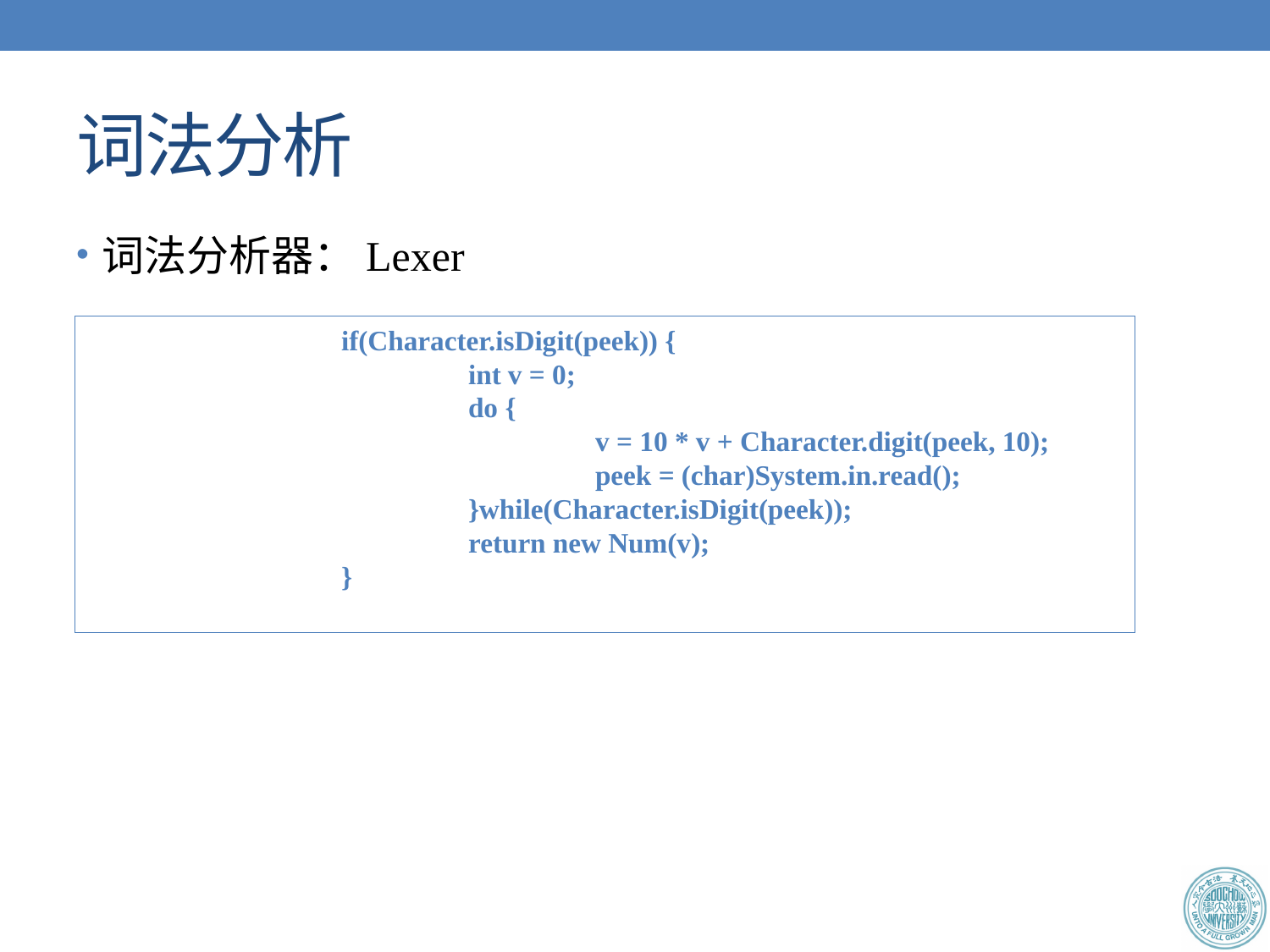

# 词法分析
词法分析器：Lexer

		if(Character.isDigit(peek)) {
			int v = 0;
			do {
				v = 10 * v + Character.digit(peek, 10);
				peek = (char)System.in.read();
			}while(Character.isDigit(peek));
			return new Num(v);
		}